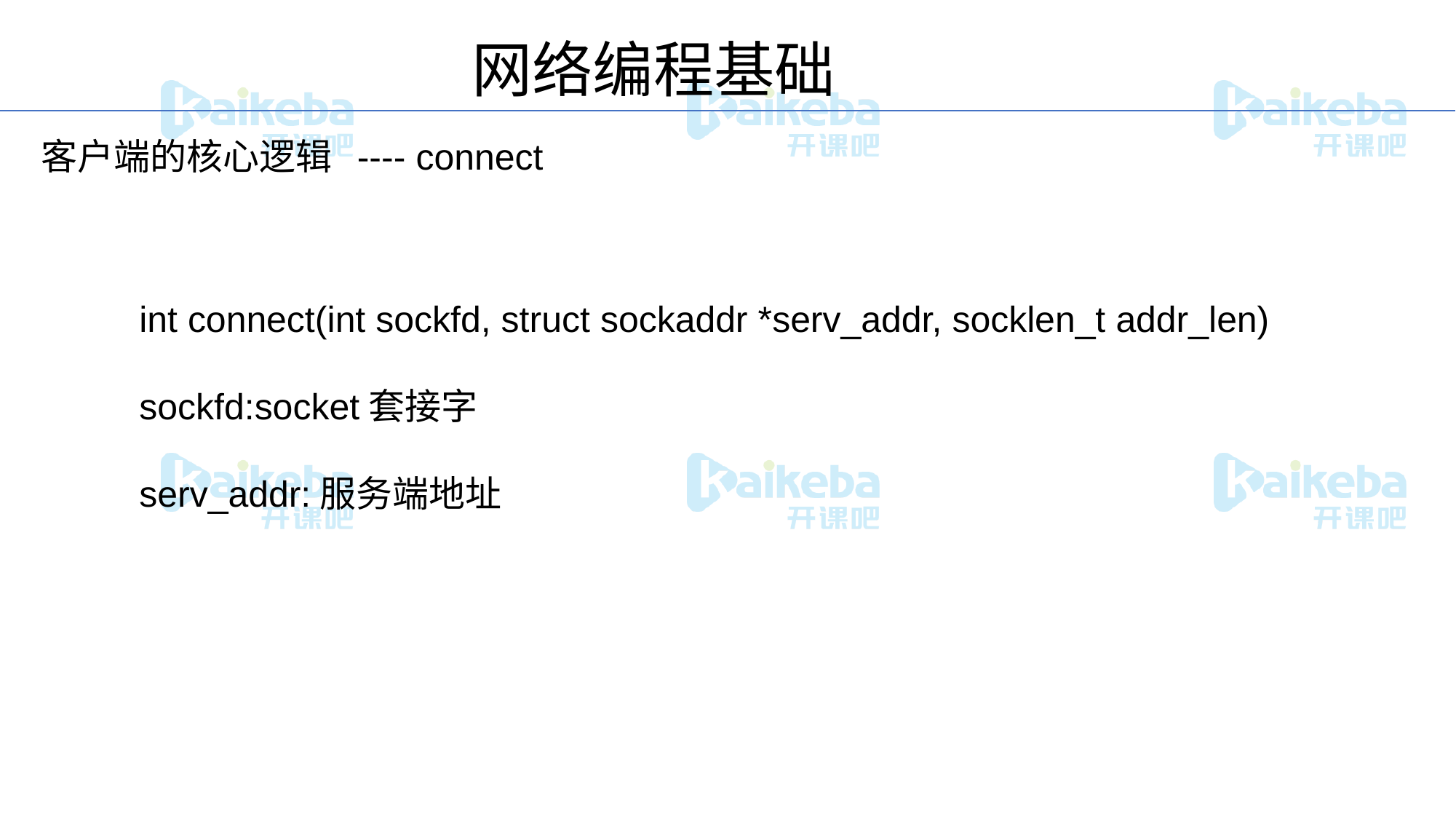

网络编程基础
客户端的核心逻辑  ---- connect

int connect(int sockfd, struct sockaddr *serv_addr, socklen_t addr_len)

sockfd:socket套接字

serv_addr:服务端地址